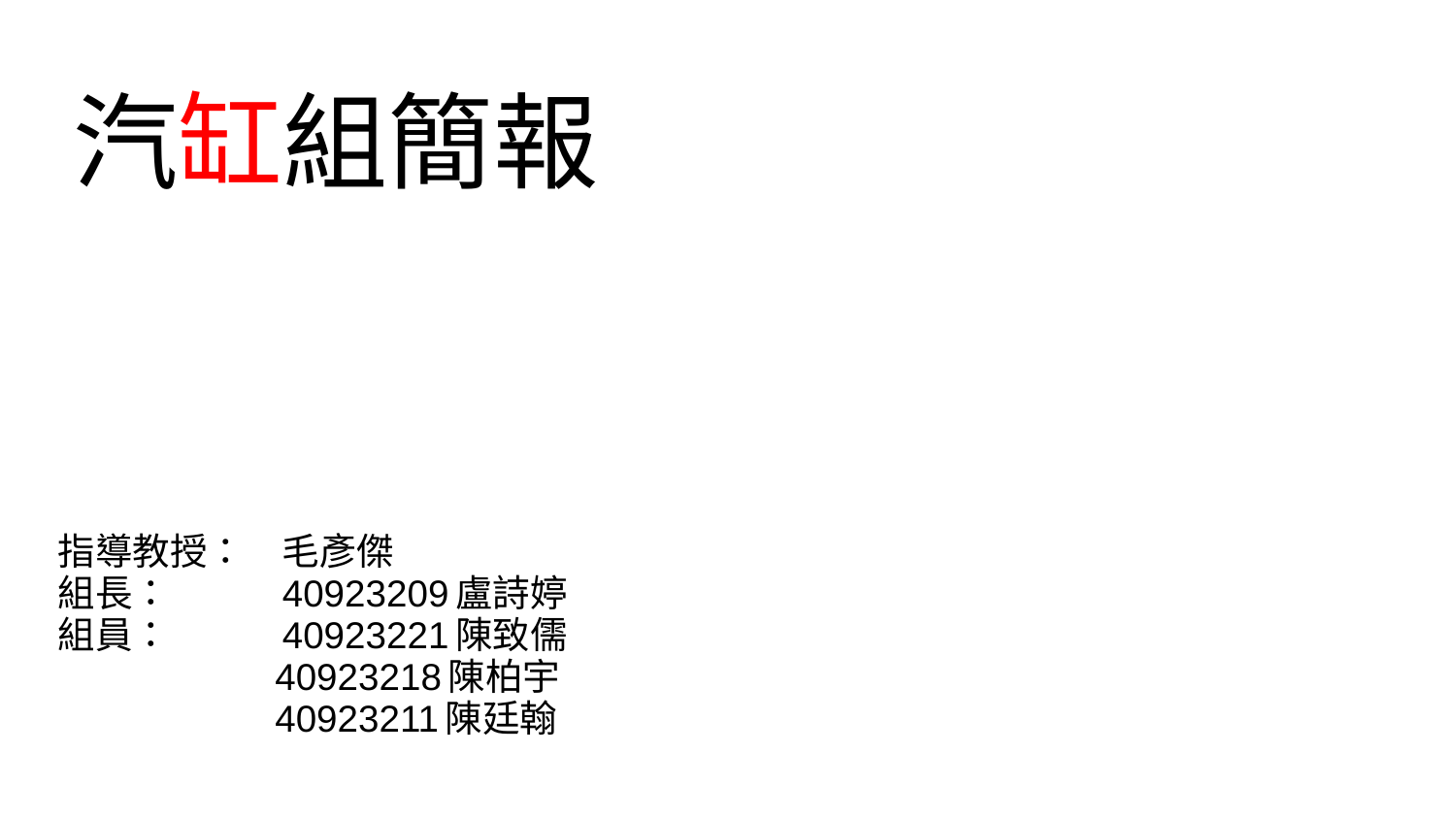

# 汽缸組簡報
指導教授：	毛彥傑
組長：		40923209盧詩婷
組員：		40923221陳致儒
40923218陳柏宇
40923211陳廷翰